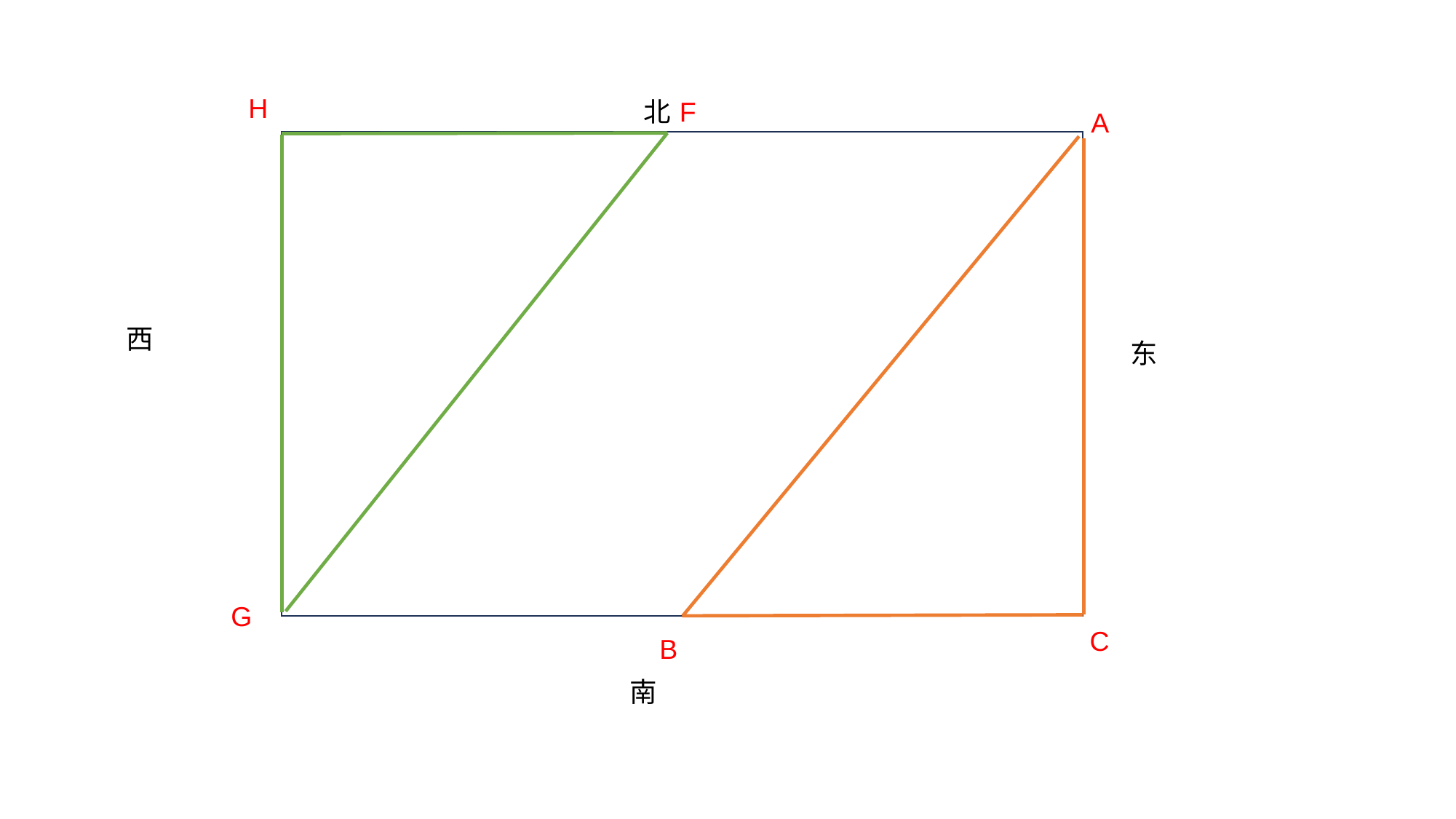

H
F
北
A

西
东
G
C
B
南